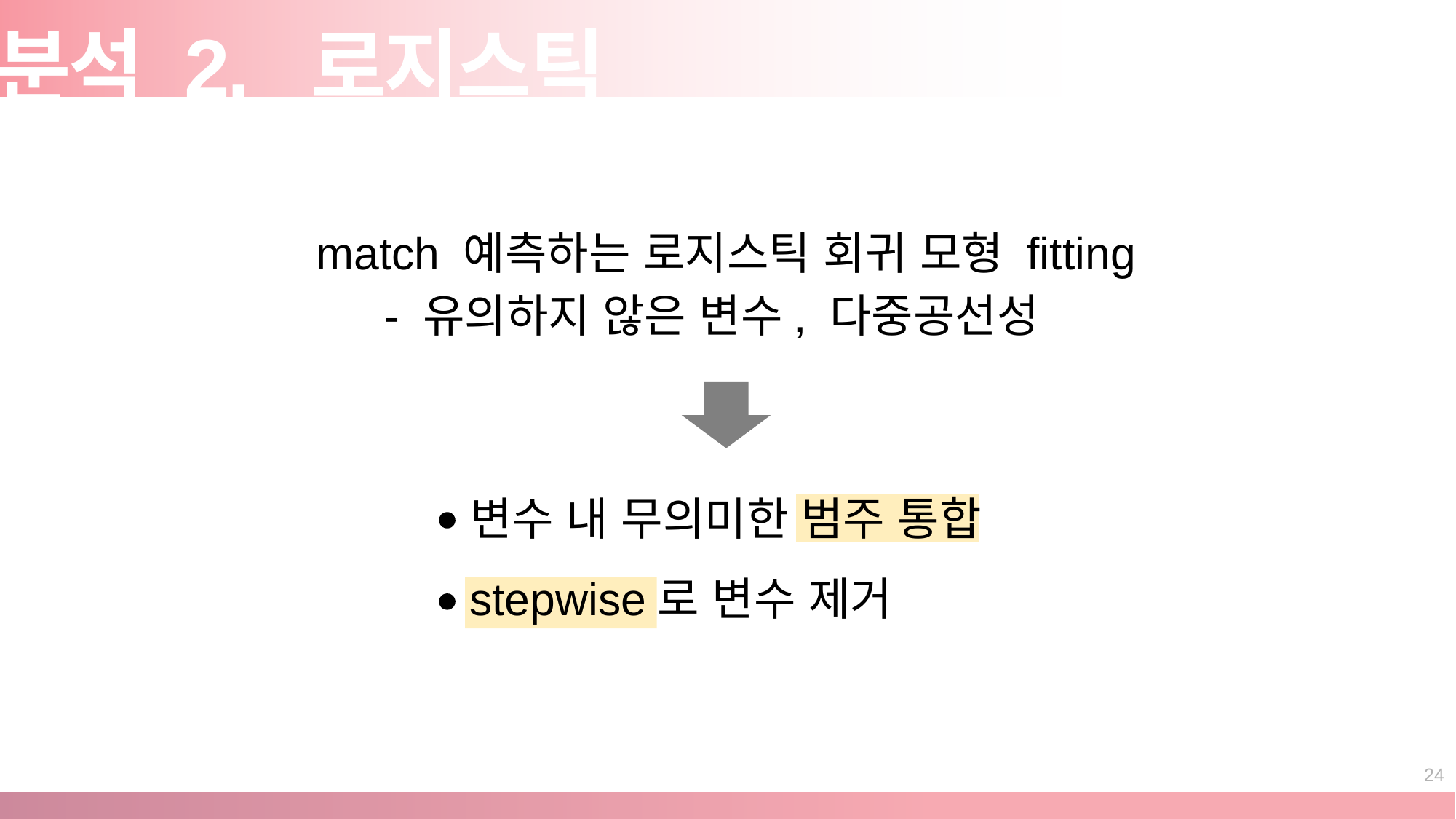

분석 2.  로지스틱
match 예측하는 로지스틱 회귀 모형 fitting
- 유의하지 않은 변수, 다중공선성

변수 내 무의미한 범주 통합

stepwise로 변수 제거

24